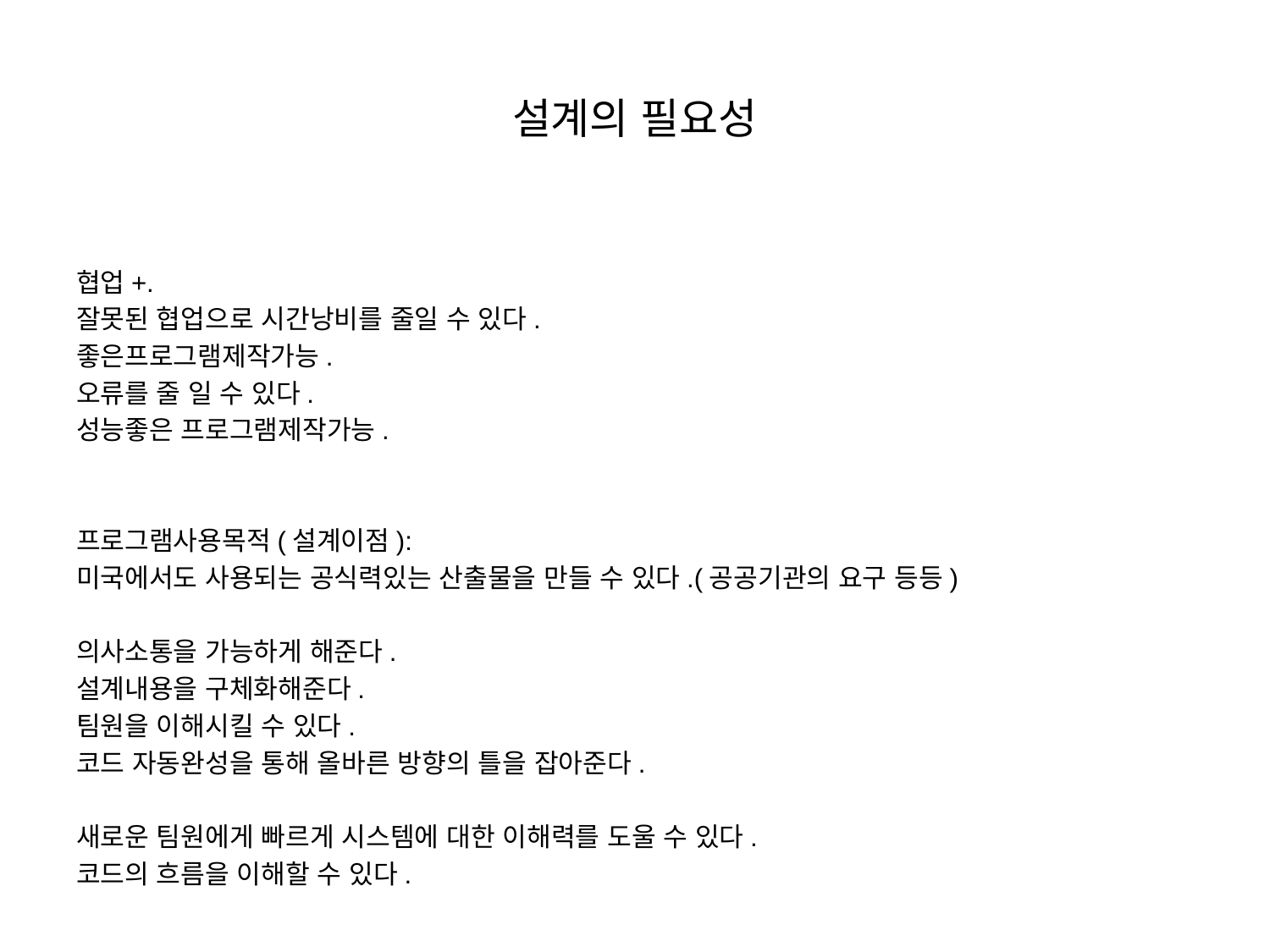

# 설계의 필요성

협업+.
잘못된 협업으로 시간낭비를 줄일 수 있다.
좋은프로그램제작가능.
오류를 줄 일 수 있다.
성능좋은 프로그램제작가능.

프로그램사용목적(설계이점):
미국에서도 사용되는 공식력있는 산출물을 만들 수 있다.(공공기관의 요구 등등)

의사소통을 가능하게 해준다.
설계내용을 구체화해준다.
팀원을 이해시킬 수 있다.
코드 자동완성을 통해 올바른 방향의 틀을 잡아준다.

새로운 팀원에게 빠르게 시스템에 대한 이해력를 도울 수 있다.
코드의 흐름을 이해할 수 있다.